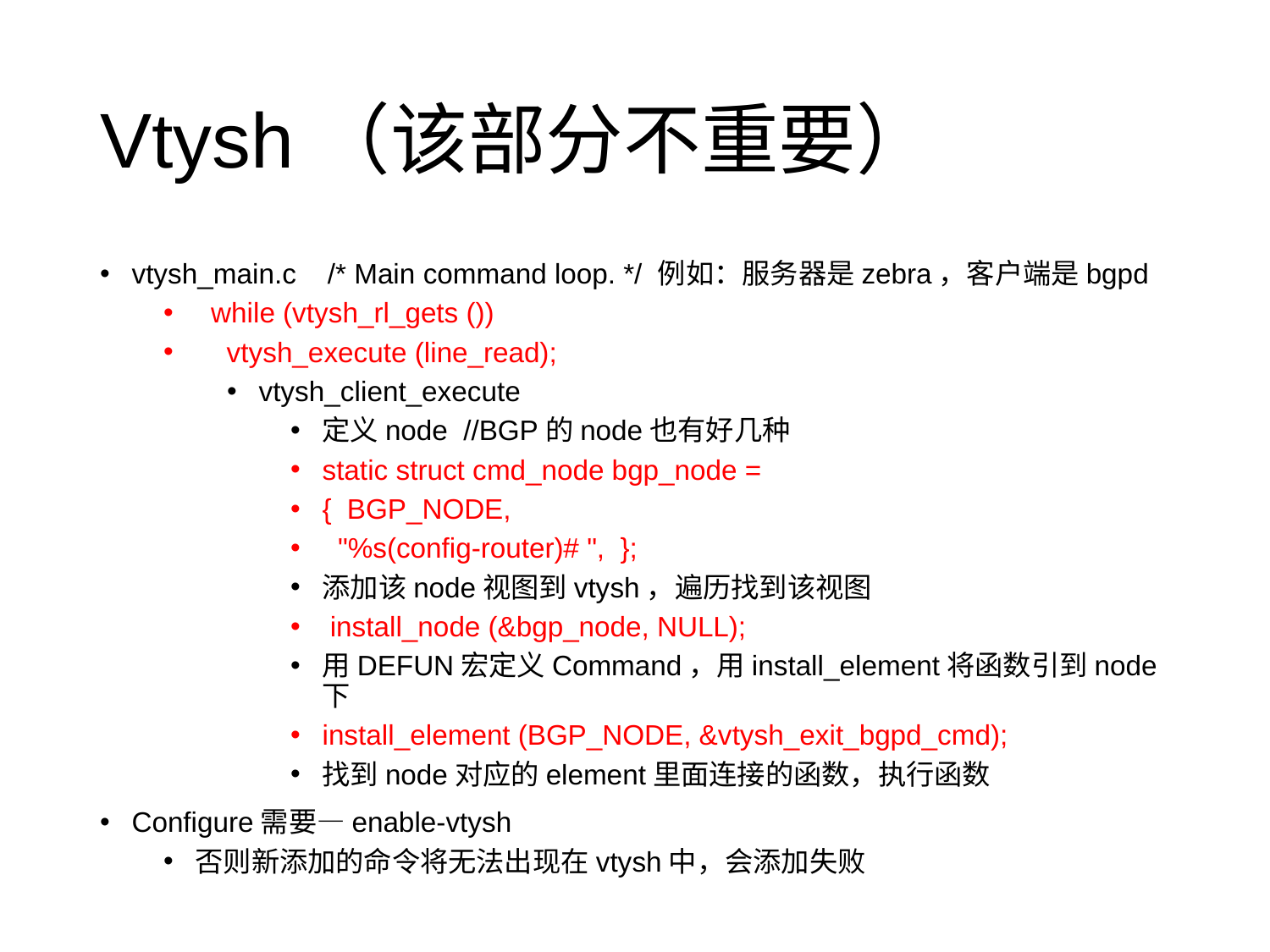

# Vtysh（该部分不重要）
vtysh_main.c    /* Main command loop. */ 例如：服务器是zebra，客户端是bgpd
  while (vtysh_rl_gets ())
    vtysh_execute (line_read);
vtysh_client_execute
定义node  //BGP的node也有好几种
static struct cmd_node bgp_node =
{  BGP_NODE,
  "%s(config-router)# ",  };
添加该node视图到vtysh，遍历找到该视图
 install_node (&bgp_node, NULL);
用DEFUN宏定义Command，用install_element将函数引到node下
install_element (BGP_NODE, &vtysh_exit_bgpd_cmd);
找到node对应的element里面连接的函数，执行函数
Configure需要—enable-vtysh
否则新添加的命令将无法出现在vtysh中，会添加失败